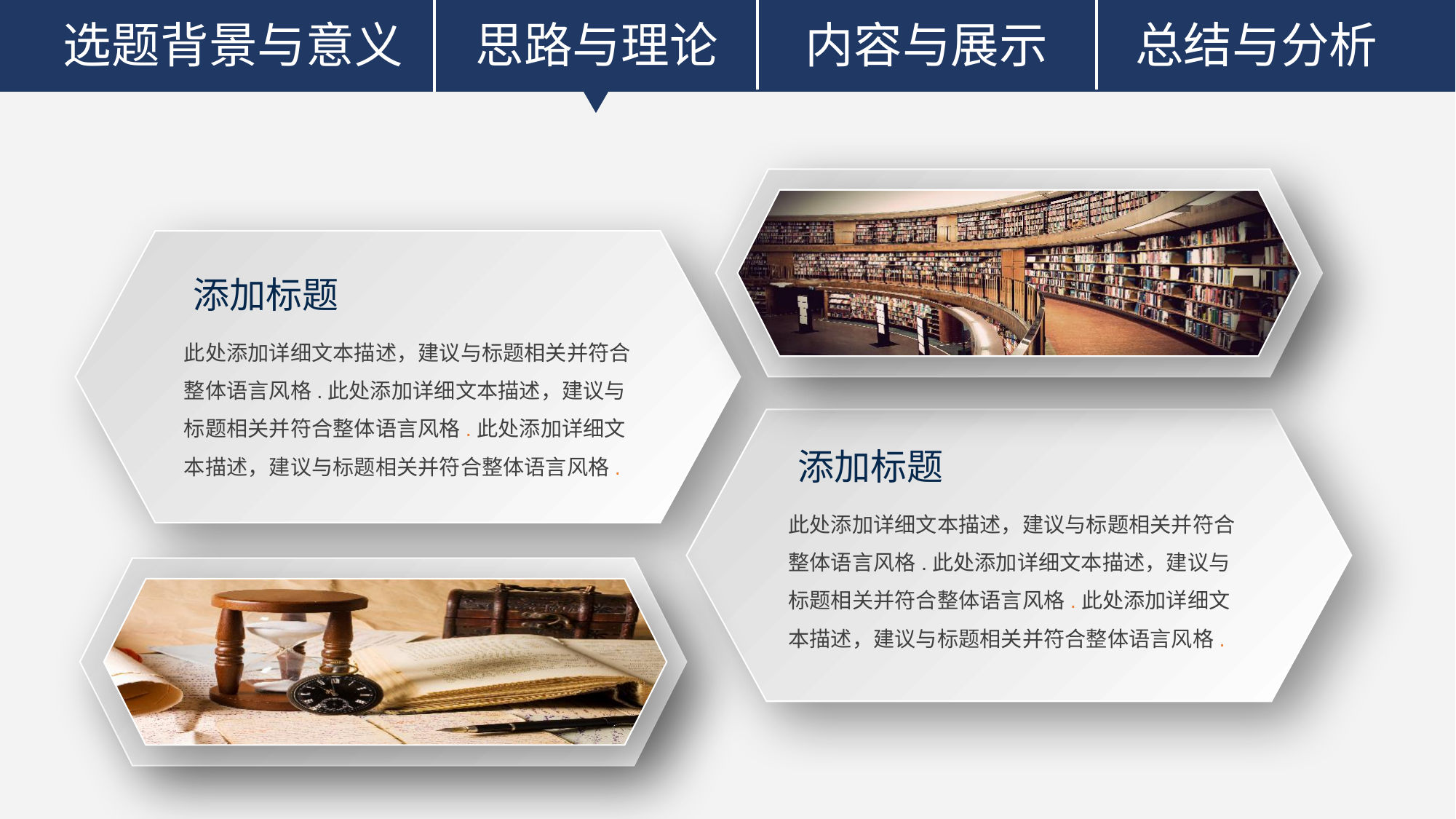

思路与理论
内容与展示
选题背景与意义
总结与分析

添加标题
此处添加详细文本描述，建议与标题相关并符合整体语言风格.此处添加详细文本描述，建议与标题相关并符合整体语言风格.此处添加详细文本描述，建议与标题相关并符合整体语言风格.

添加标题
此处添加详细文本描述，建议与标题相关并符合整体语言风格.此处添加详细文本描述，建议与标题相关并符合整体语言风格.此处添加详细文本描述，建议与标题相关并符合整体语言风格.